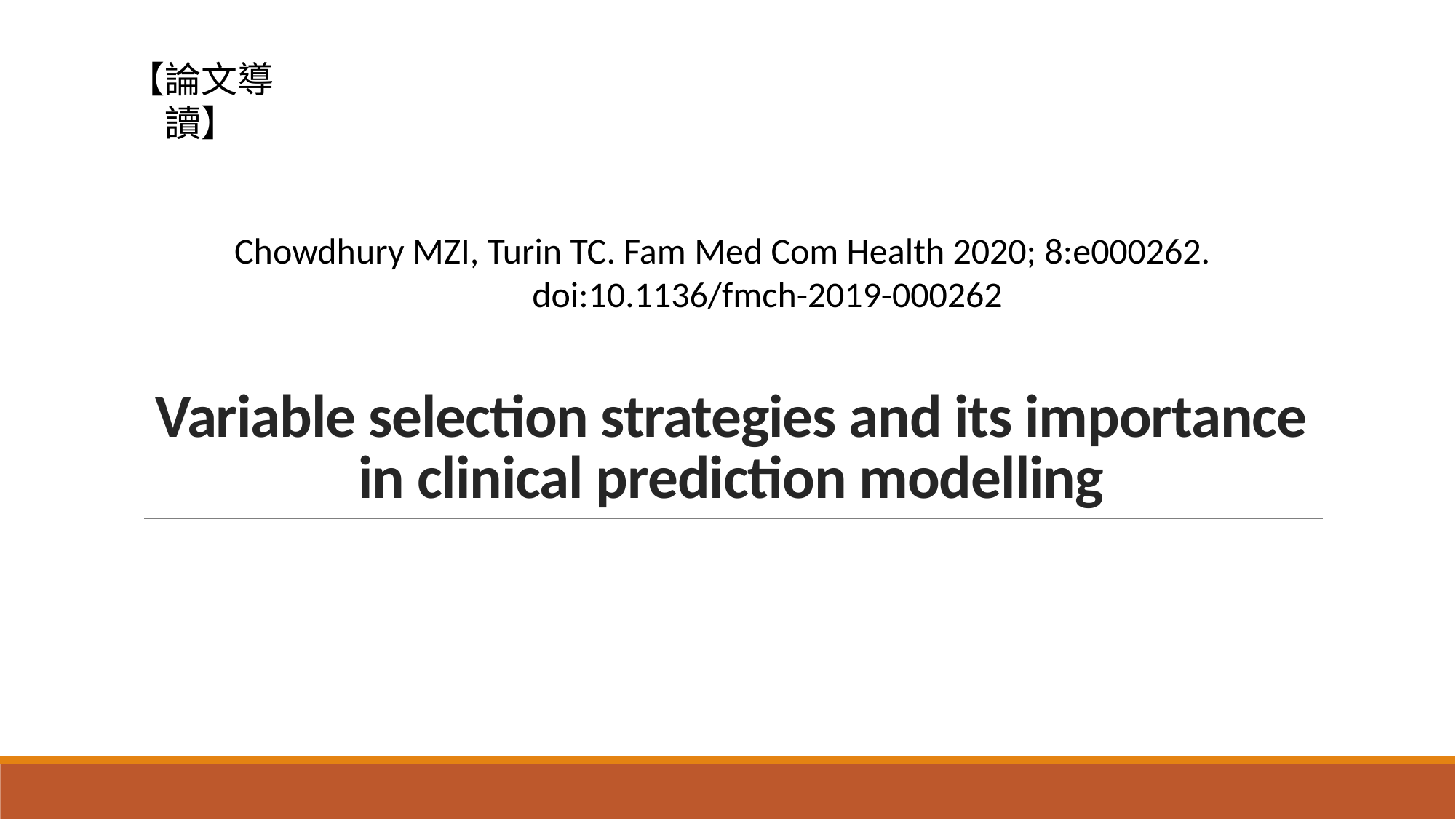

【論文導讀】
# Variable selection strategies and its importance in clinical prediction modelling
Chowdhury MZI, Turin TC. Fam Med Com Health 2020; 8:e000262.
doi:10.1136/fmch-2019-000262